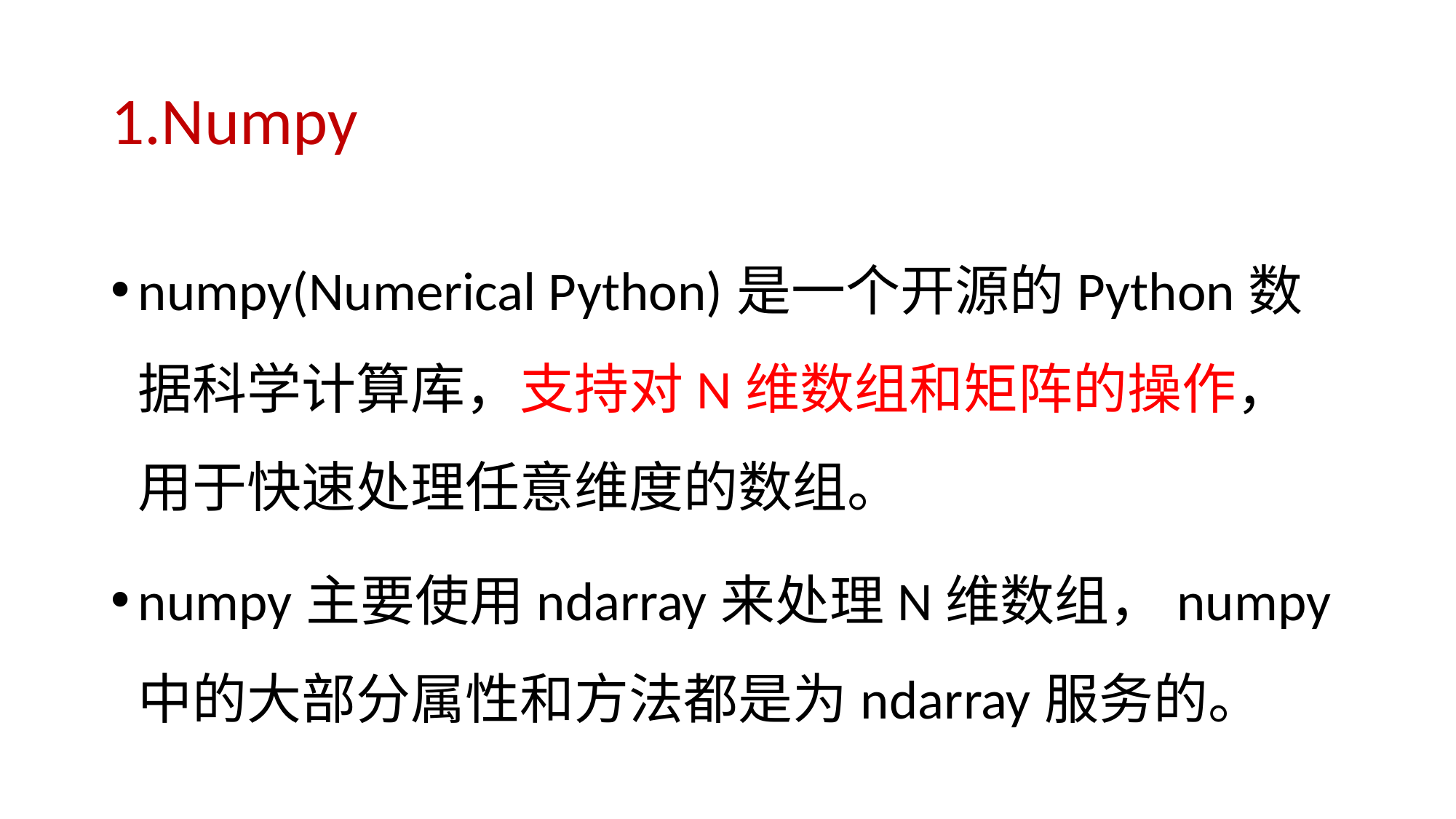

# 1.Numpy
numpy(Numerical Python)是一个开源的Python数据科学计算库，支持对N维数组和矩阵的操作，用于快速处理任意维度的数组。
numpy主要使用ndarray来处理N维数组，numpy中的大部分属性和方法都是为ndarray服务的。